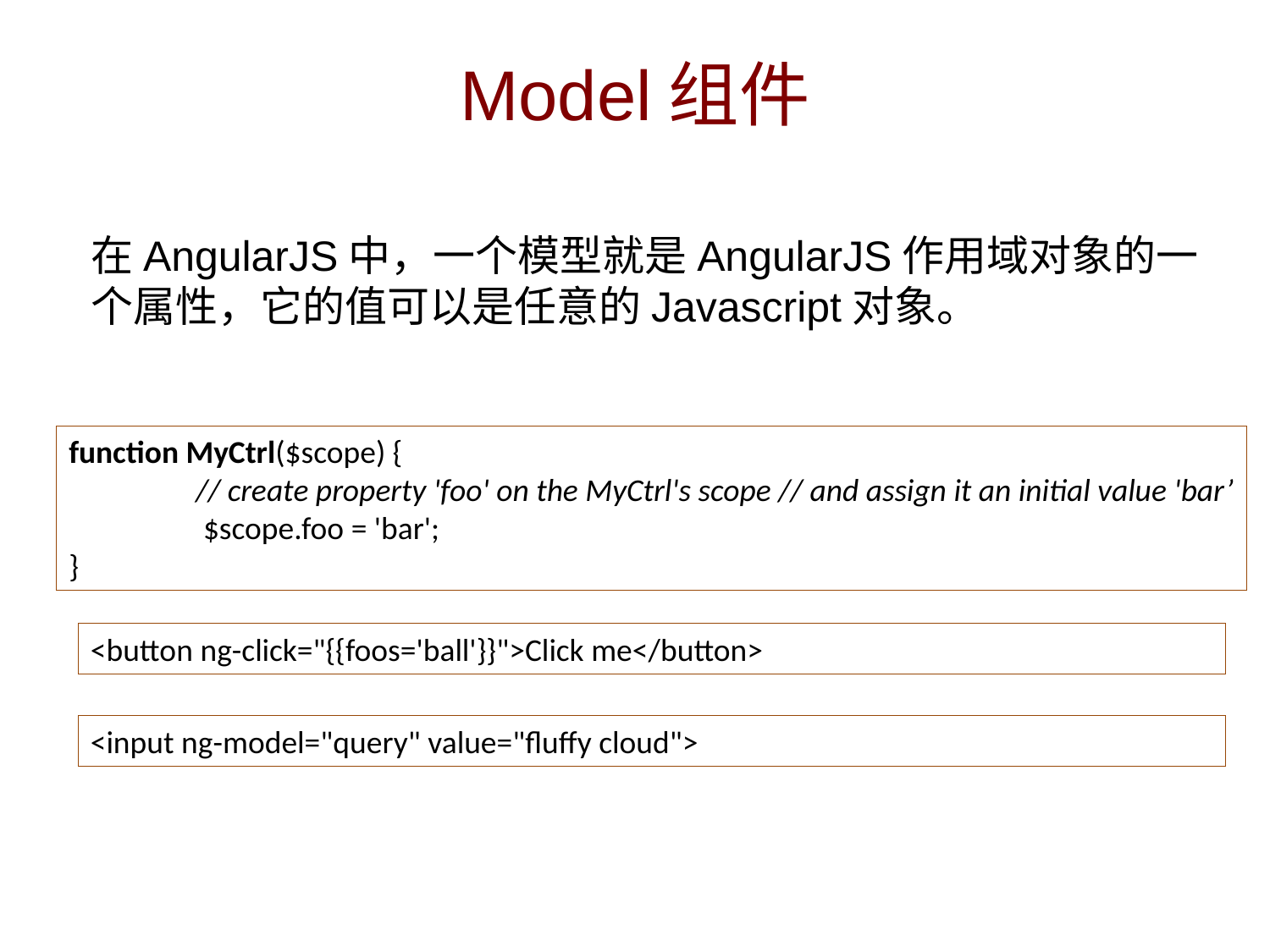

Model组件
在AngularJS中，一个模型就是AngularJS作用域对象的一个属性，它的值可以是任意的Javascript对象。
function MyCtrl($scope) {
	// create property 'foo' on the MyCtrl's scope // and assign it an initial value 'bar’
	 $scope.foo = 'bar';
}
<button ng-click="{{foos='ball'}}">Click me</button>
<input ng-model="query" value="fluffy cloud">